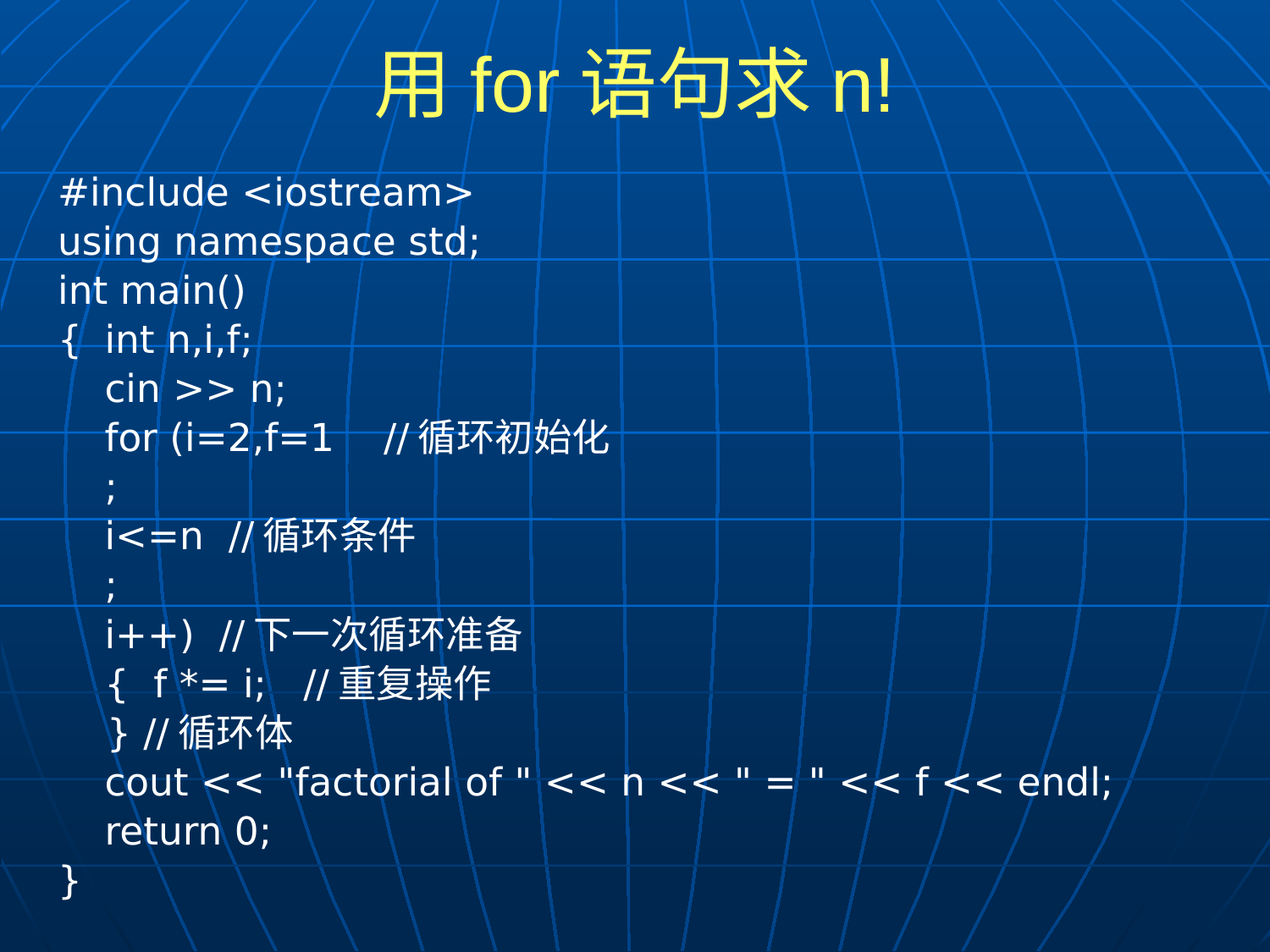

# 用for语句求n!
#include <iostream>
using namespace std;
int main()
{	int n,i,f;
	cin >> n;
	for (i=2,f=1    //循环初始化
		;
		i<=n  //循环条件
		;
		i++)  //下一次循环准备
	{  f *= i;   //重复操作
    } //循环体
	cout << "factorial of " << n << " = " << f << endl;
	return 0;
}